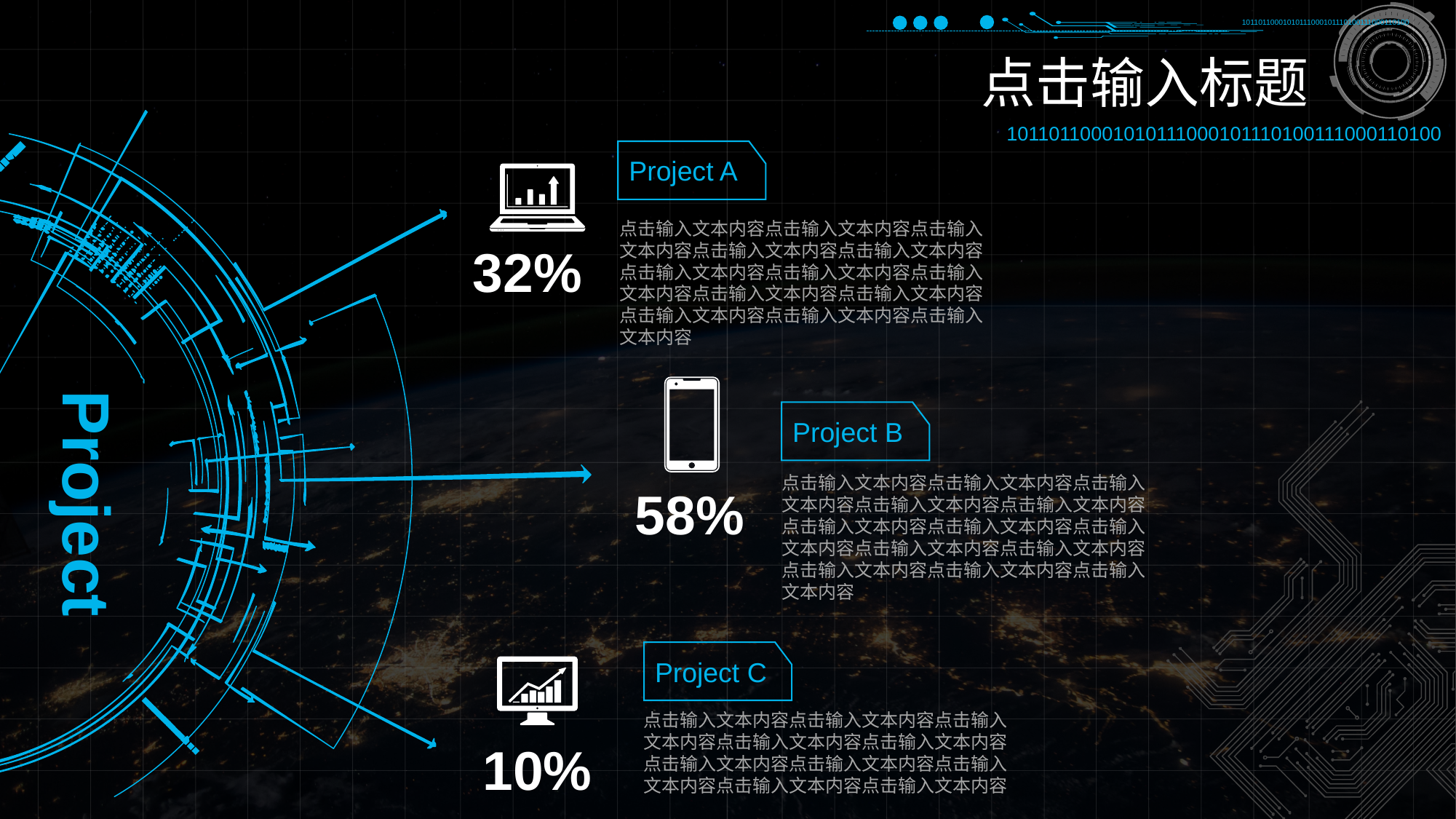

10110110001010111000101110100111000110100
点击输入标题

10110110001010111000101110100111000110100
Project A

点击输入文本内容点击输入文本内容点击输入文本内容点击输入文本内容点击输入文本内容点击输入文本内容点击输入文本内容点击输入文本内容点击输入文本内容点击输入文本内容点击输入文本内容点击输入文本内容点击输入文本内容
32%

Project

Project B
点击输入文本内容点击输入文本内容点击输入文本内容点击输入文本内容点击输入文本内容点击输入文本内容点击输入文本内容点击输入文本内容点击输入文本内容点击输入文本内容点击输入文本内容点击输入文本内容点击输入文本内容
58%
Project C

点击输入文本内容点击输入文本内容点击输入文本内容点击输入文本内容点击输入文本内容点击输入文本内容点击输入文本内容点击输入文本内容点击输入文本内容点击输入文本内容
10%